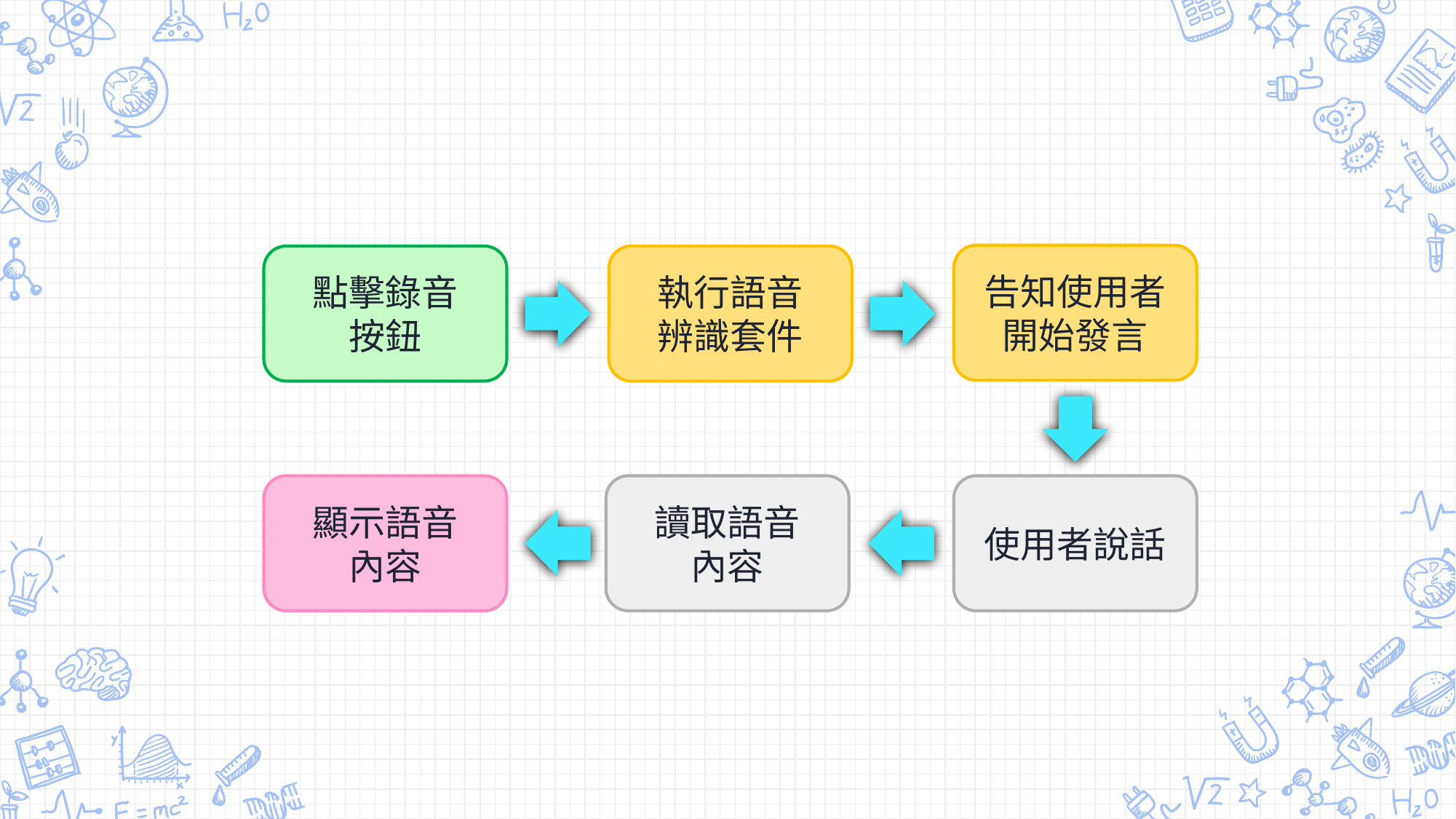

告知使用者開始發言
點擊錄音
按鈕
執行語音
辨識套件

顯示語音
內容
讀取語音
內容
使用者說話